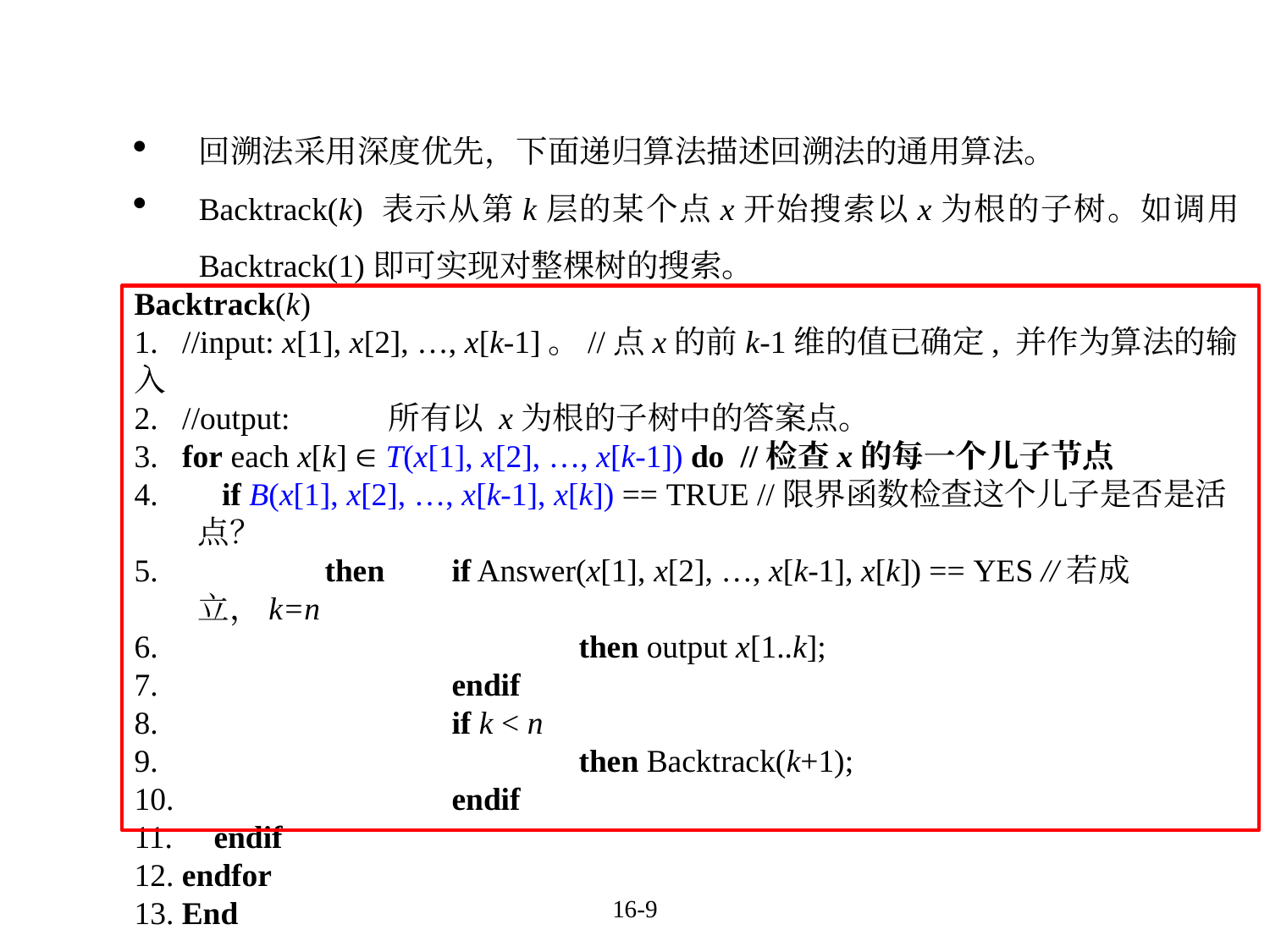

回溯法采用深度优先，下面递归算法描述回溯法的通用算法。
Backtrack(k) 表示从第k层的某个点x开始搜索以x为根的子树。如调用Backtrack(1)即可实现对整棵树的搜索。
Backtrack(k)
1.   //input: x[1], x[2], …, x[k-1]。//点x的前k-1维的值已确定, 并作为算法的输入
2.   //output: 	所有以 x为根的子树中的答案点。
3.   for each x[k] ∈ T(x[1], x[2], …, x[k-1]) do  //检查x的每一个儿子节点
4.    	   if B(x[1], x[2], …, x[k-1], x[k]) == true //限界函数检查这个儿子是否是活点？
5. 		then	if Answer(x[1], x[2], …, x[k-1], x[k]) == yes //若成立，k=n
6. 				then output x[1..k];
7. 			endif
8. 			if k < n
9. 				then Backtrack(k+1);
10. 			endif
11. 	  endif
12. endfor
13. End

16-9